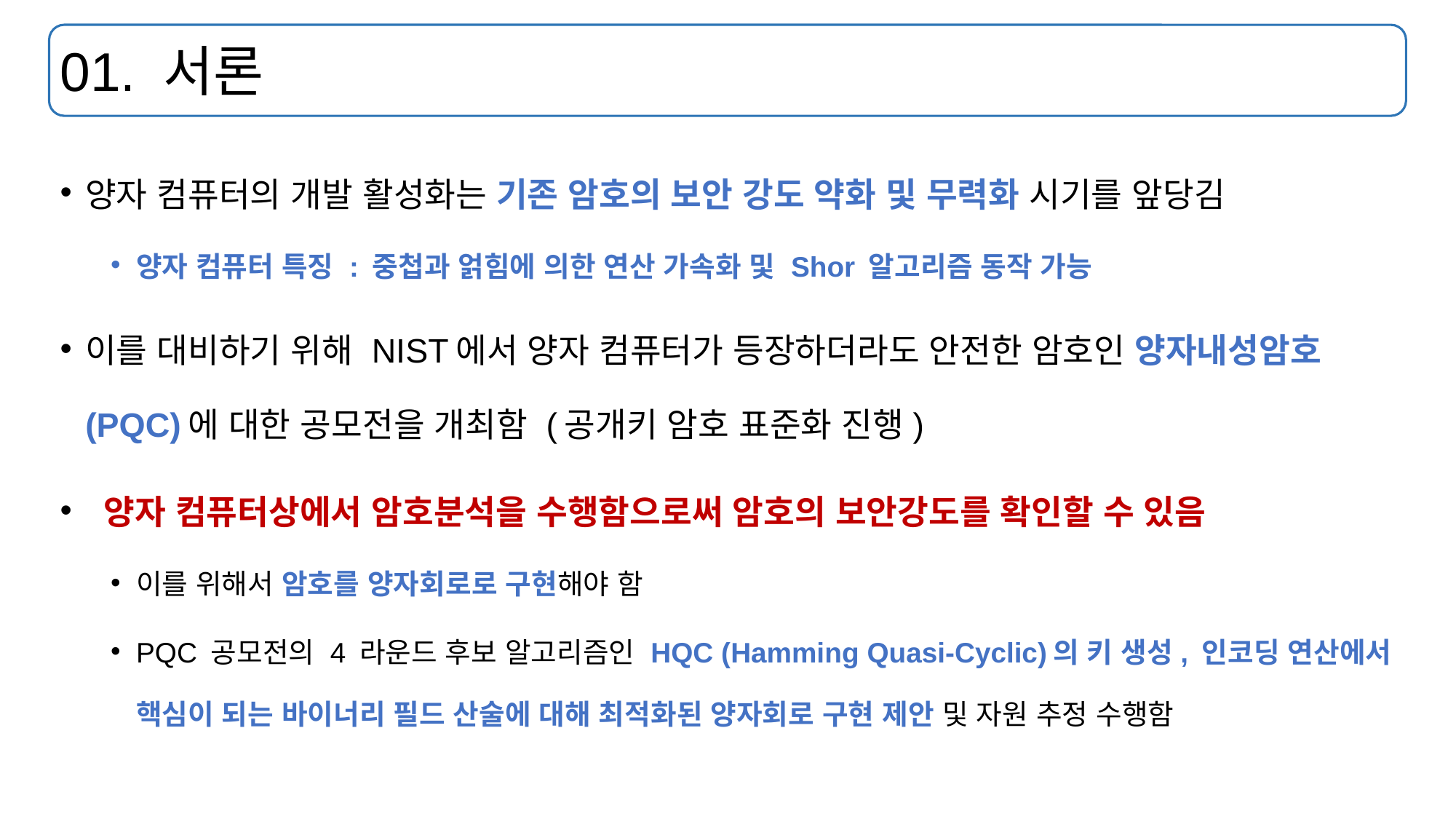

# 01. 서론
양자 컴퓨터의 개발 활성화는 기존 암호의 보안 강도 약화 및 무력화 시기를 앞당김
양자 컴퓨터 특징 : 중첩과 얽힘에 의한 연산 가속화 및 Shor 알고리즘 동작 가능
이를 대비하기 위해 NIST에서 양자 컴퓨터가 등장하더라도 안전한 암호인 양자내성암호(PQC)에 대한 공모전을 개최함 (공개키 암호 표준화 진행)
 양자 컴퓨터상에서 암호분석을 수행함으로써 암호의 보안강도를 확인할 수 있음
이를 위해서 암호를 양자회로로 구현해야 함
PQC 공모전의 4 라운드 후보 알고리즘인 HQC (Hamming Quasi-Cyclic)의 키 생성, 인코딩 연산에서 핵심이 되는 바이너리 필드 산술에 대해 최적화된 양자회로 구현 제안 및 자원 추정 수행함